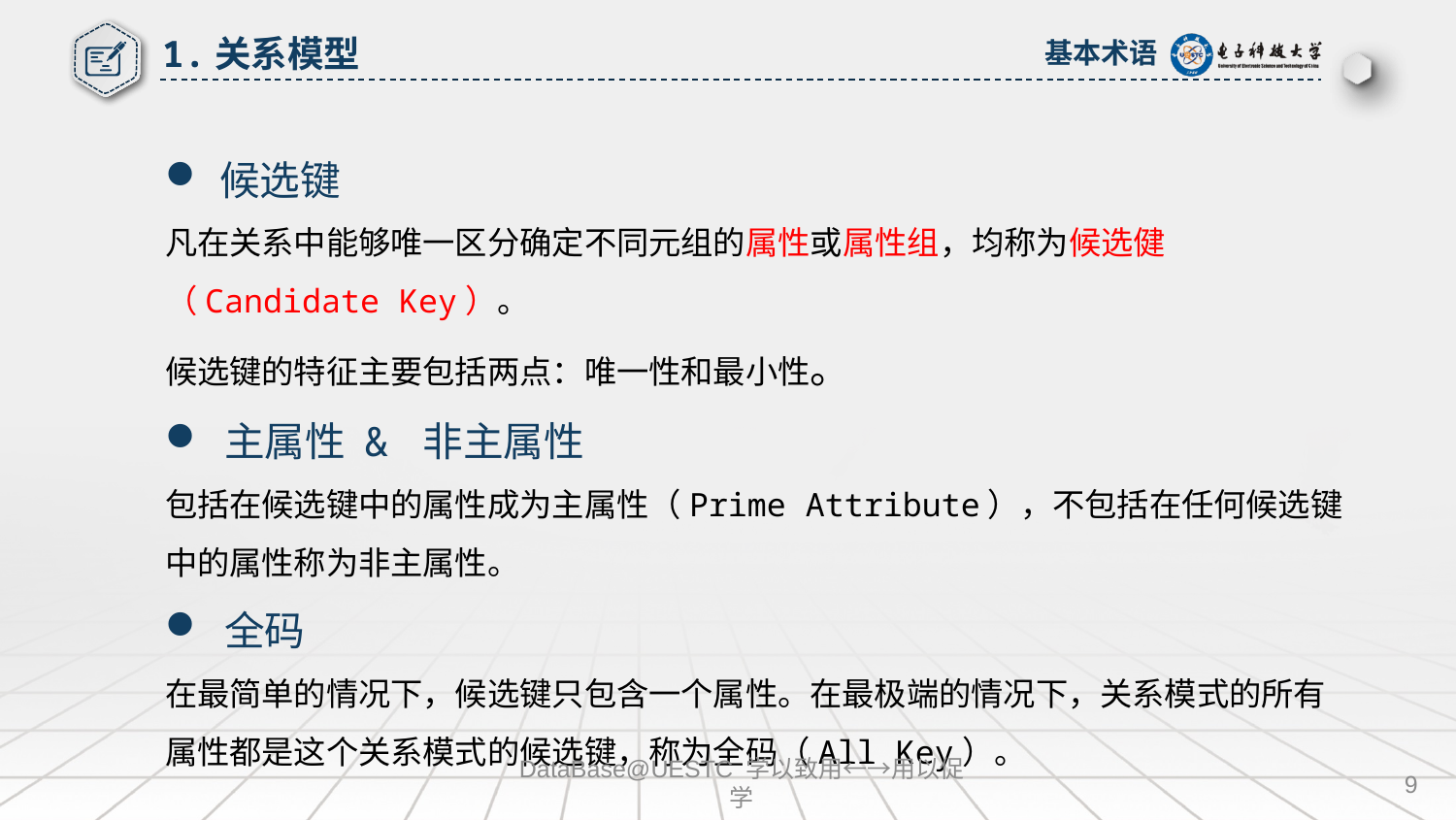

1.关系模型
基本术语
候选键
凡在关系中能够唯一区分确定不同元组的属性或属性组，均称为候选健（Candidate Key）。
候选键的特征主要包括两点：唯一性和最小性。
 主属性 & 非主属性
包括在候选键中的属性成为主属性（Prime Attribute），不包括在任何候选键中的属性称为非主属性。
 全码
在最简单的情况下，候选键只包含一个属性。在最极端的情况下，关系模式的所有属性都是这个关系模式的候选键，称为全码（All Key）。
DataBase@UESTC 学以致用←→用以促学
9